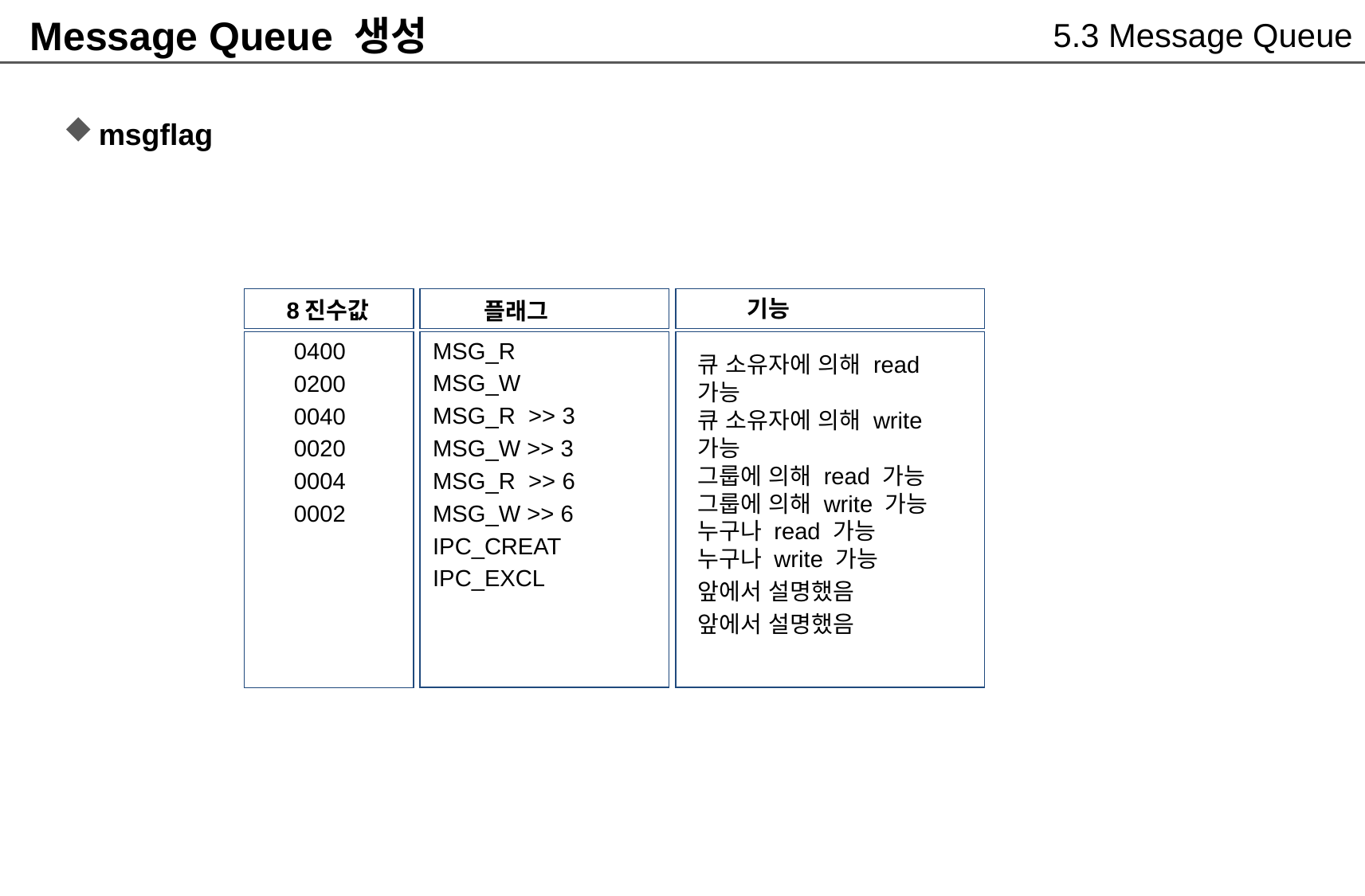

383
# Message Queue 생성
5.3 Message Queue

msgflag

기능
8진수값
플래그
MSG_R
MSG_W
MSG_R  >> 3
MSG_W >> 3
MSG_R  >> 6
MSG_W >> 6
IPC_CREAT
IPC_EXCL
0400
0200
0040
0020
0004
0002

큐 소유자에 의해 read가능
큐 소유자에 의해 write가능
그룹에 의해 read 가능
그룹에 의해 write 가능
누구나 read 가능
누구나 write 가능
앞에서 설명했음
앞에서 설명했음